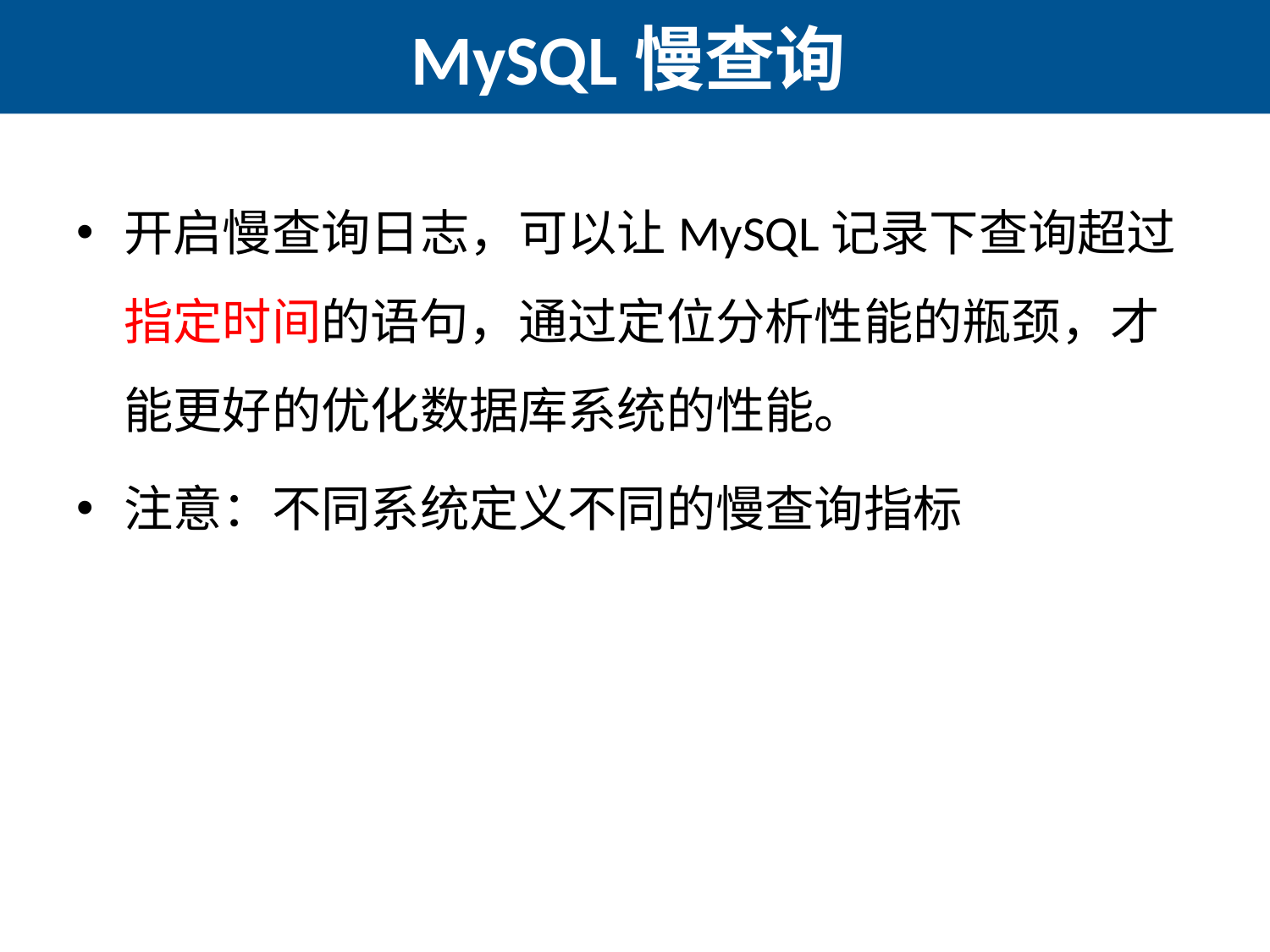

# MySQL慢查询
开启慢查询日志，可以让MySQL记录下查询超过指定时间的语句，通过定位分析性能的瓶颈，才能更好的优化数据库系统的性能。
注意：不同系统定义不同的慢查询指标